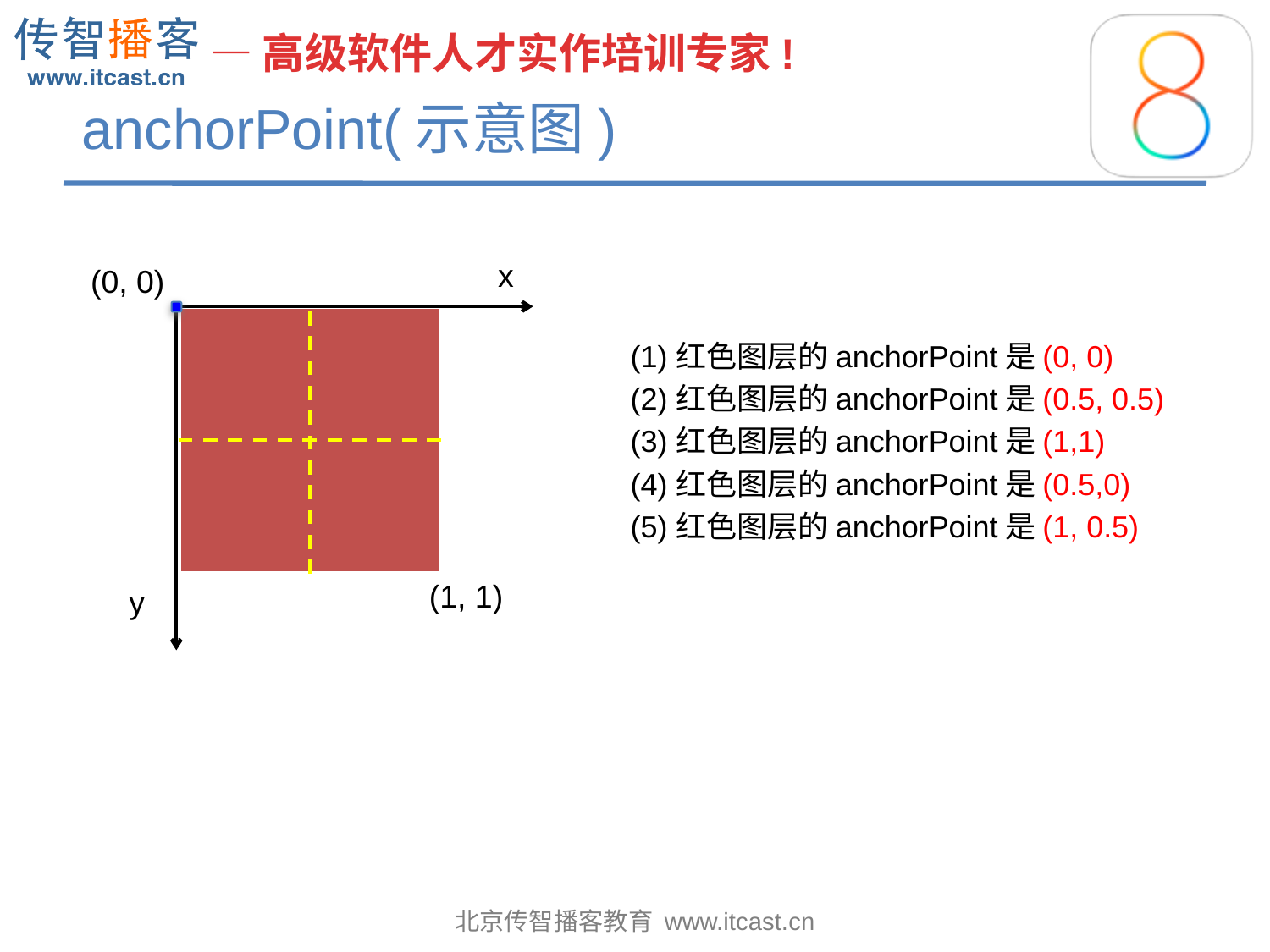

# anchorPoint(示意图)
x
(0, 0)

红色图层的anchorPoint是(0, 0)
红色图层的anchorPoint是(0.5, 0.5)
红色图层的anchorPoint是(1,1)
红色图层的anchorPoint是(0.5,0)
红色图层的anchorPoint是(1, 0.5)
(1, 1)
y